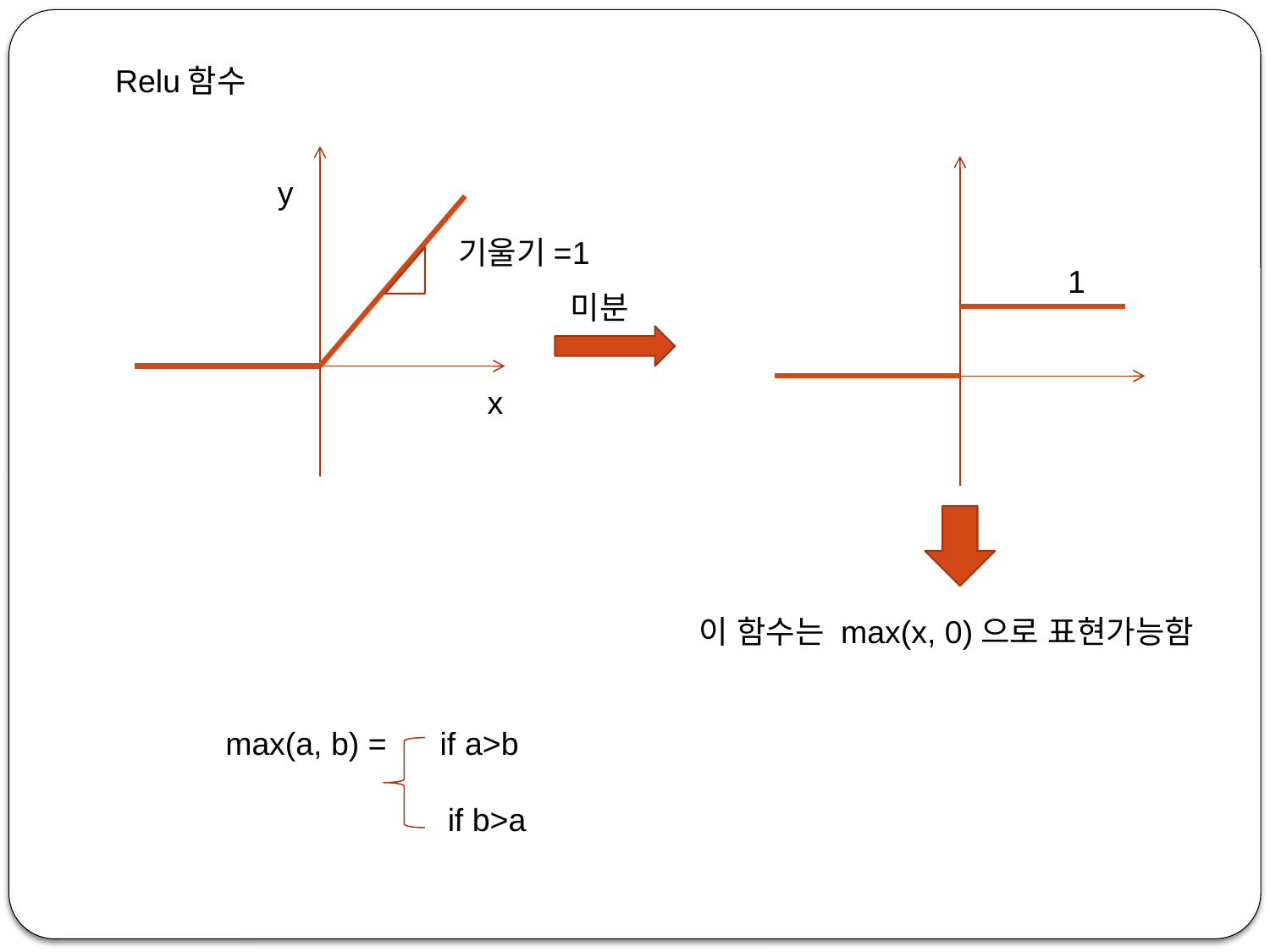

Relu함수
y
기울기=1

1
미분

x

이 함수는 max(x, 0)으로 표현가능함
max(a, b) =      if a>b

                         if b>a